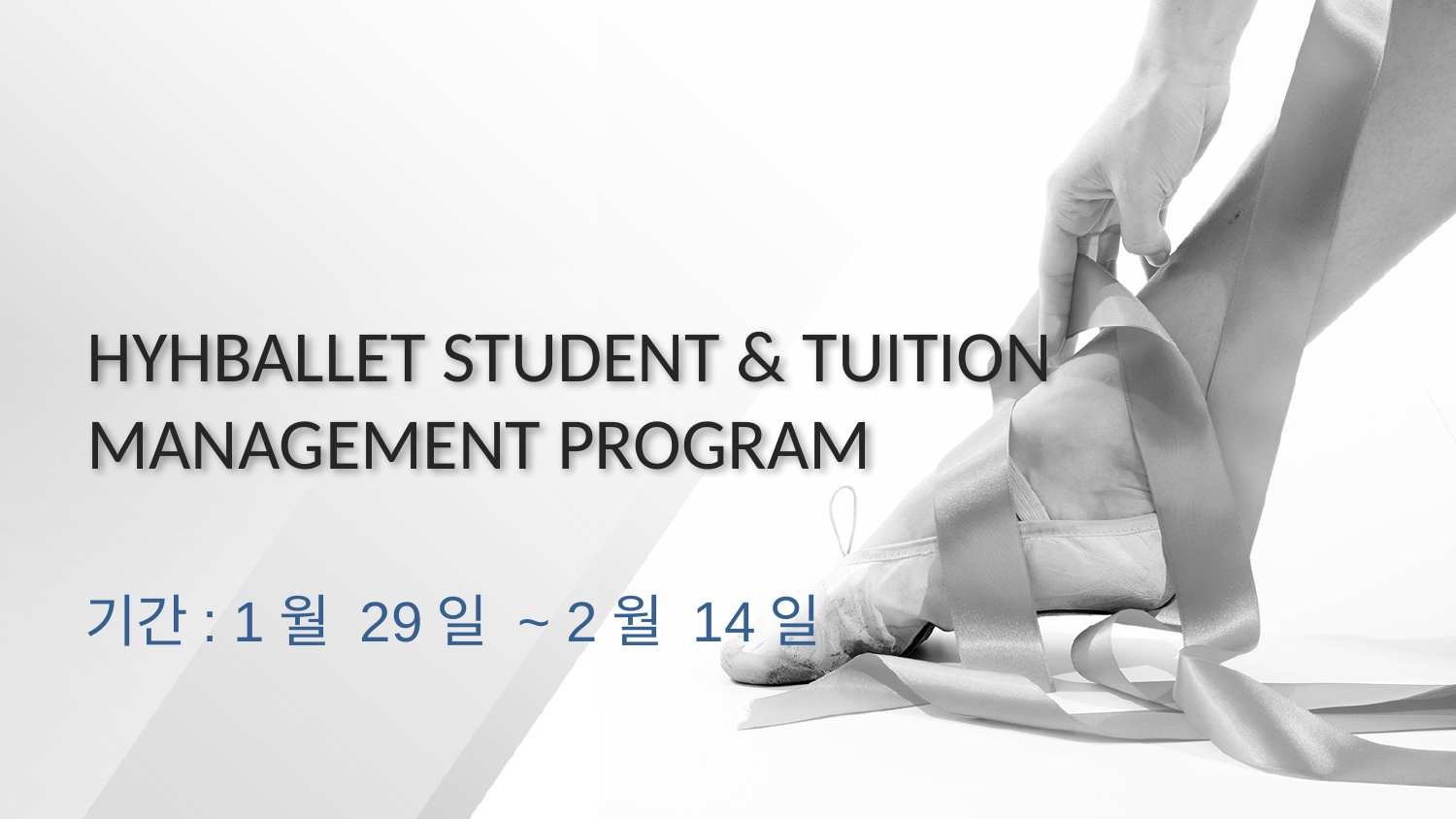

# HYHBALLET STUDENT & TUITION MANAGEMENT PROGRAM
기간: 1월 29일 ~ 2월 14일